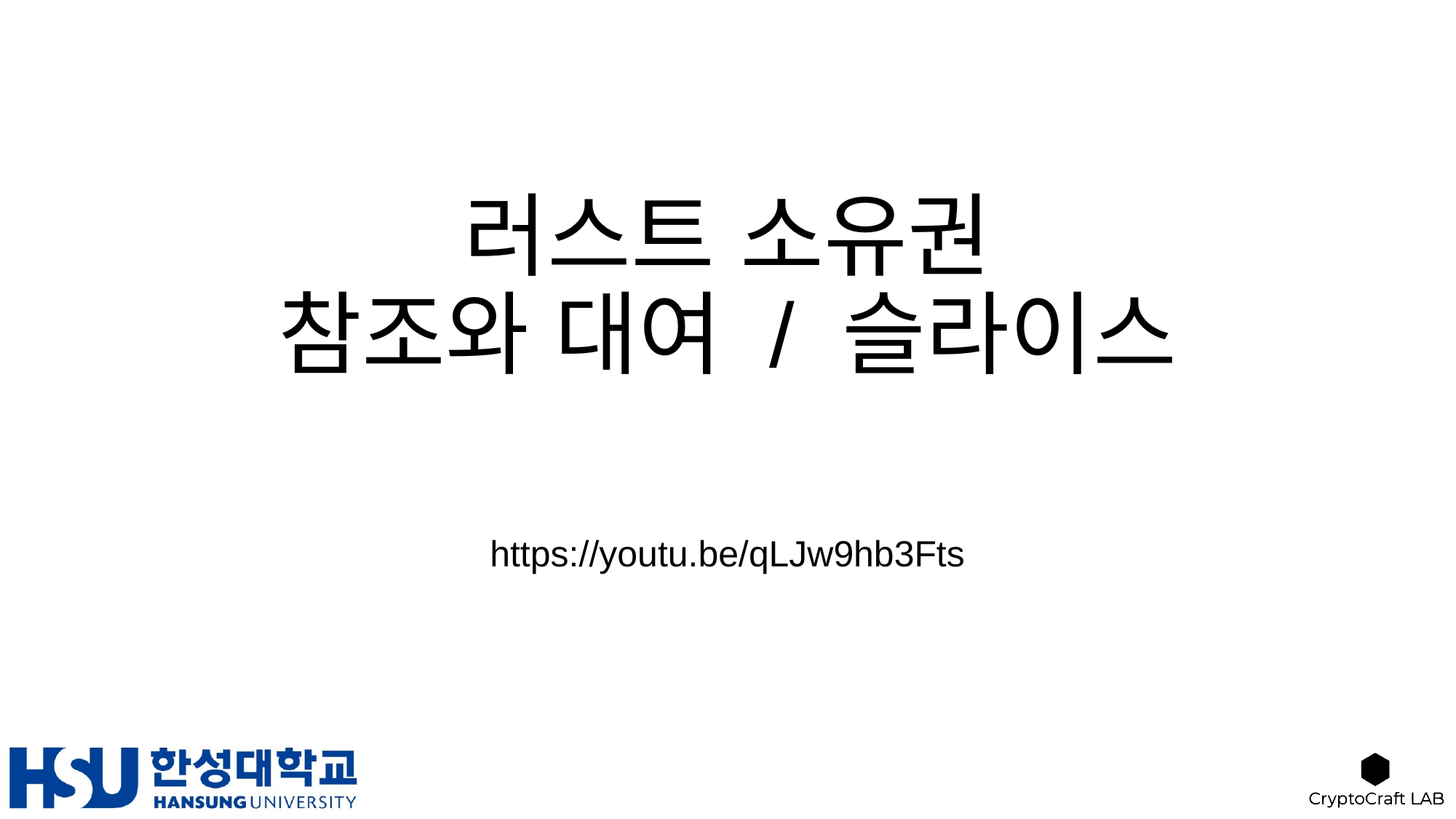

# 러스트 소유권 참조와 대여 / 슬라이스
https://youtu.be/qLJw9hb3Fts